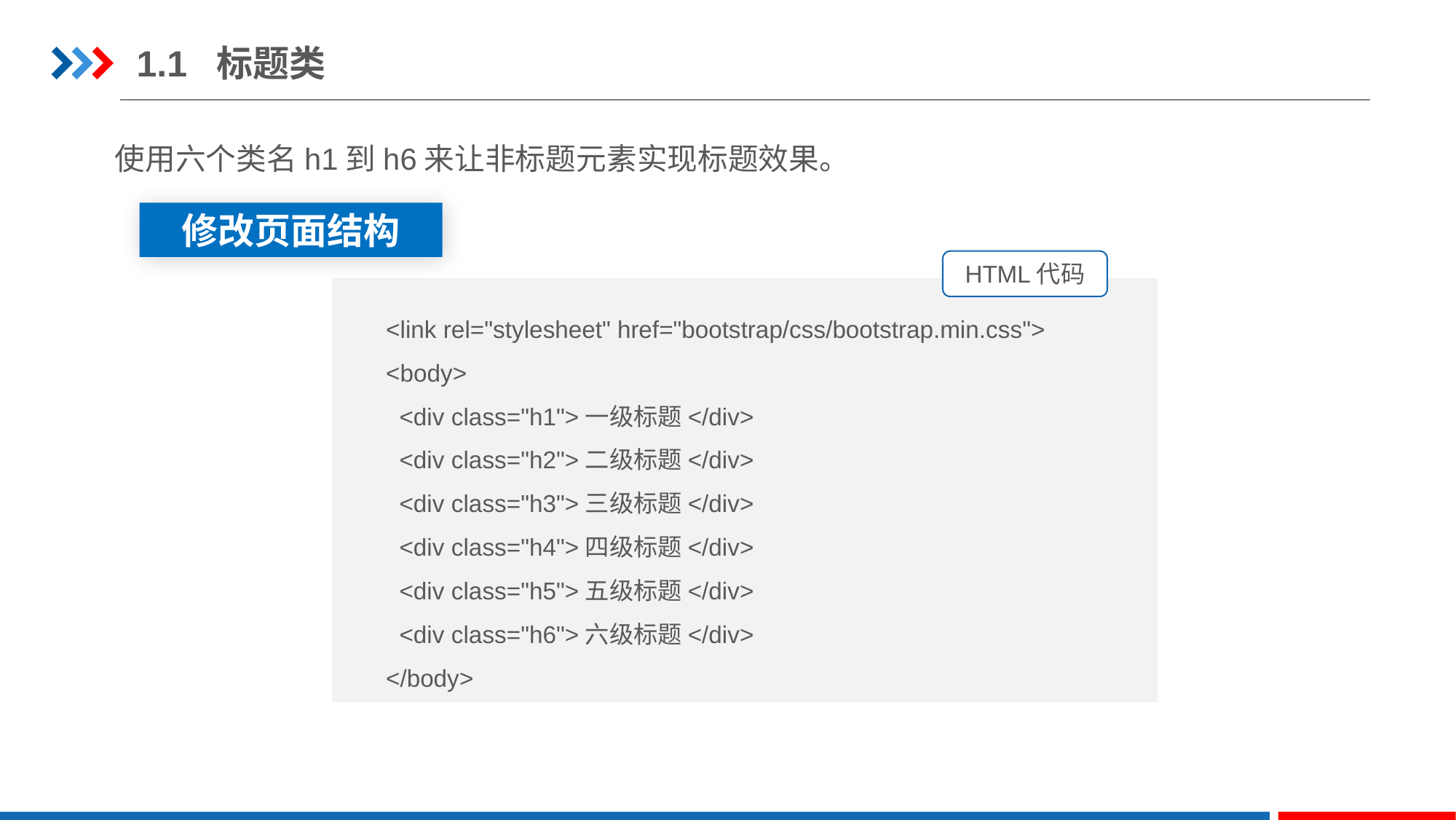

1.1  标题类
使用六个类名h1到h6来让非标题元素实现标题效果。
修改页面结构
HTML代码

<link rel="stylesheet" href="bootstrap/css/bootstrap.min.css">
<body>
  <div class="h1">一级标题</div>
  <div class="h2">二级标题</div>
  <div class="h3">三级标题</div>
  <div class="h4">四级标题</div>
  <div class="h5">五级标题</div>
  <div class="h6">六级标题</div>
</body>